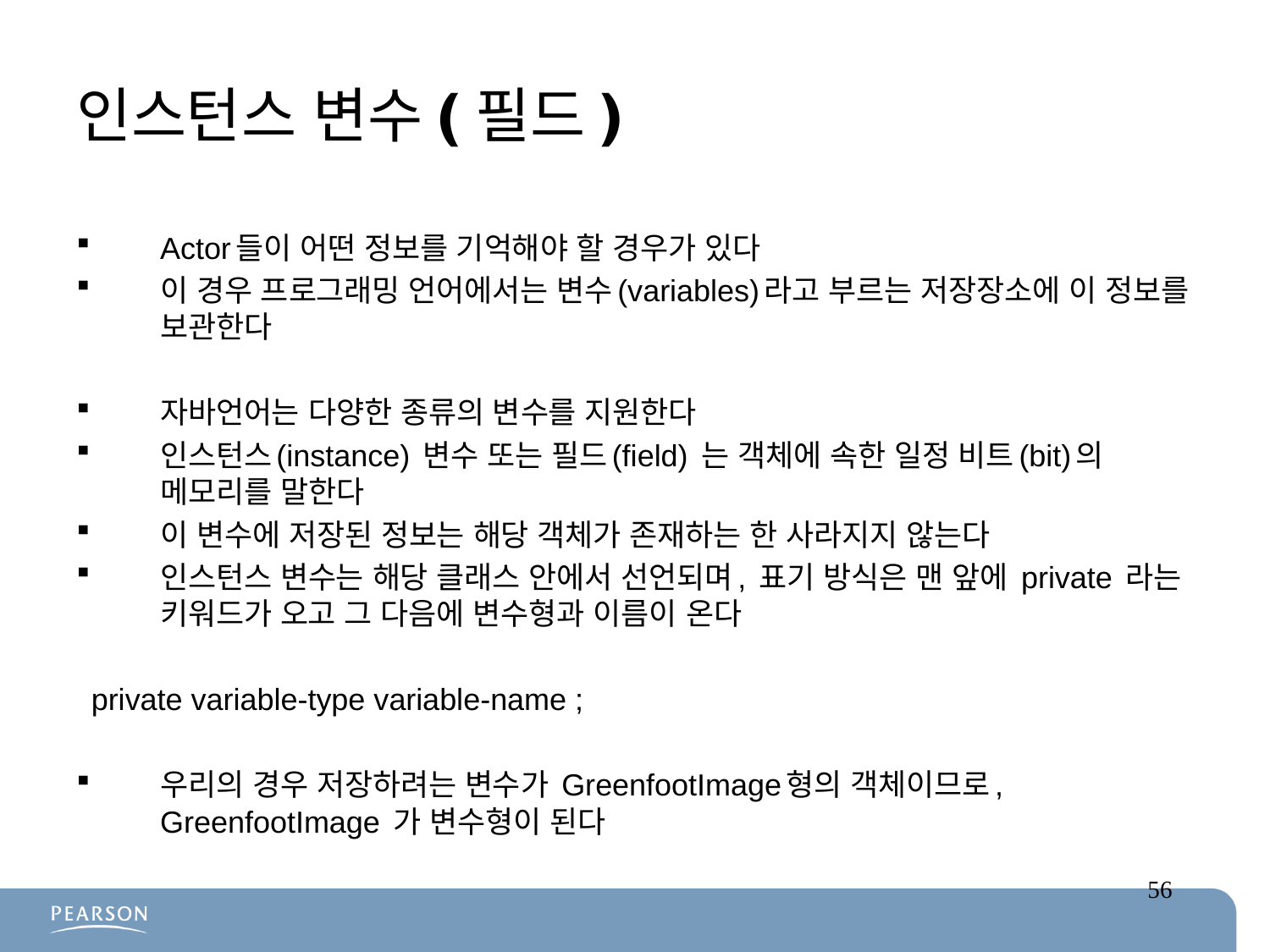

# 인스턴스 변수(필드)
Actor들이 어떤 정보를 기억해야 할 경우가 있다
이 경우 프로그래밍 언어에서는 변수(variables)라고 부르는 저장장소에 이 정보를 보관한다

자바언어는 다양한 종류의 변수를 지원한다
인스턴스(instance) 변수 또는 필드(field) 는 객체에 속한 일정 비트(bit)의 메모리를 말한다
이 변수에 저장된 정보는 해당 객체가 존재하는 한 사라지지 않는다
인스턴스 변수는 해당 클래스 안에서 선언되며, 표기 방식은 맨 앞에 private 라는 키워드가 오고 그 다음에 변수형과 이름이 온다

private variable-type variable-name ;

우리의 경우 저장하려는 변수가 GreenfootImage형의 객체이므로, GreenfootImage 가 변수형이 된다
56